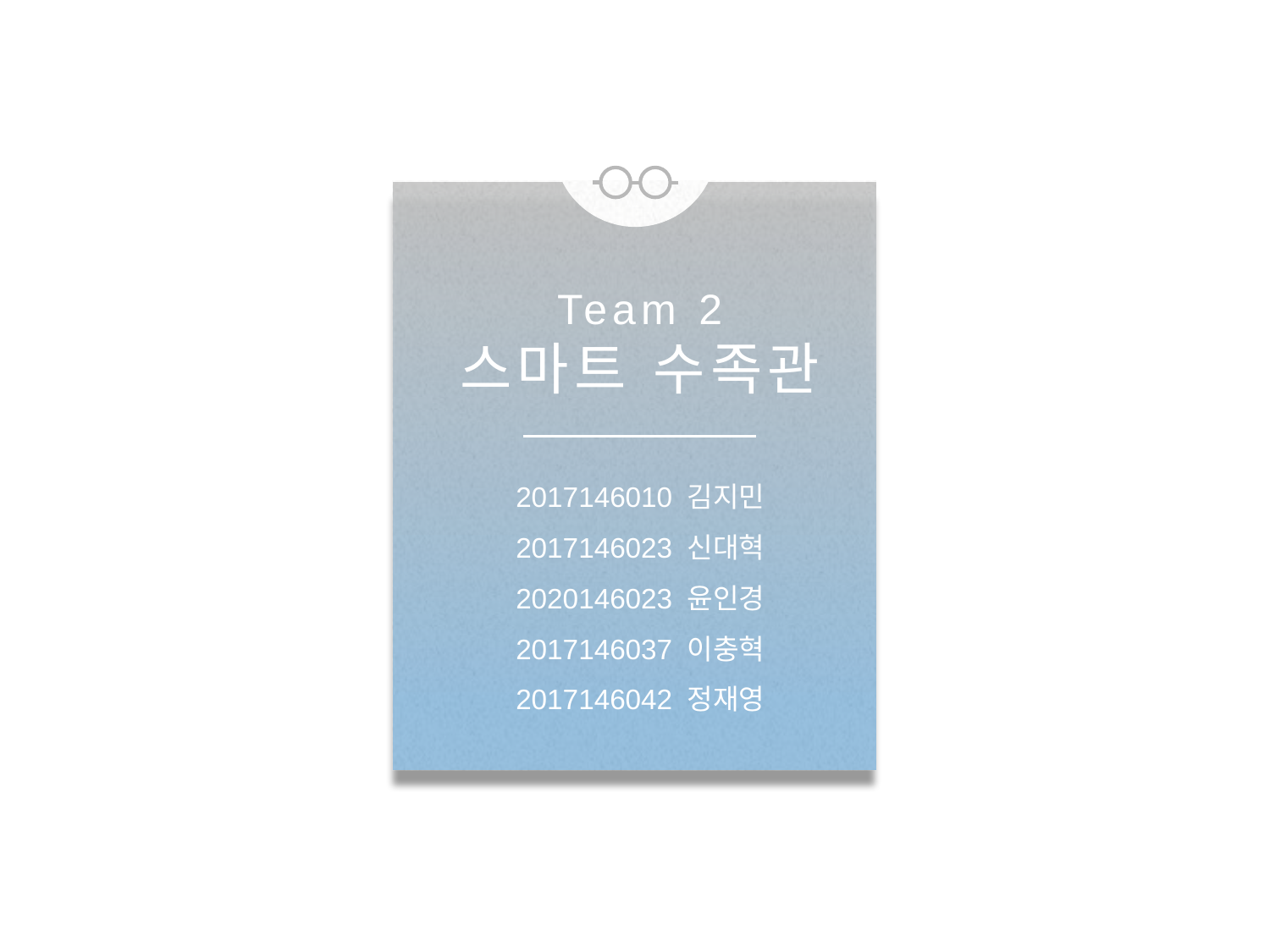

Team 2
스마트 수족관
2017146010 김지민
2017146023 신대혁
2020146023 윤인경
2017146037 이충혁
2017146042 정재영